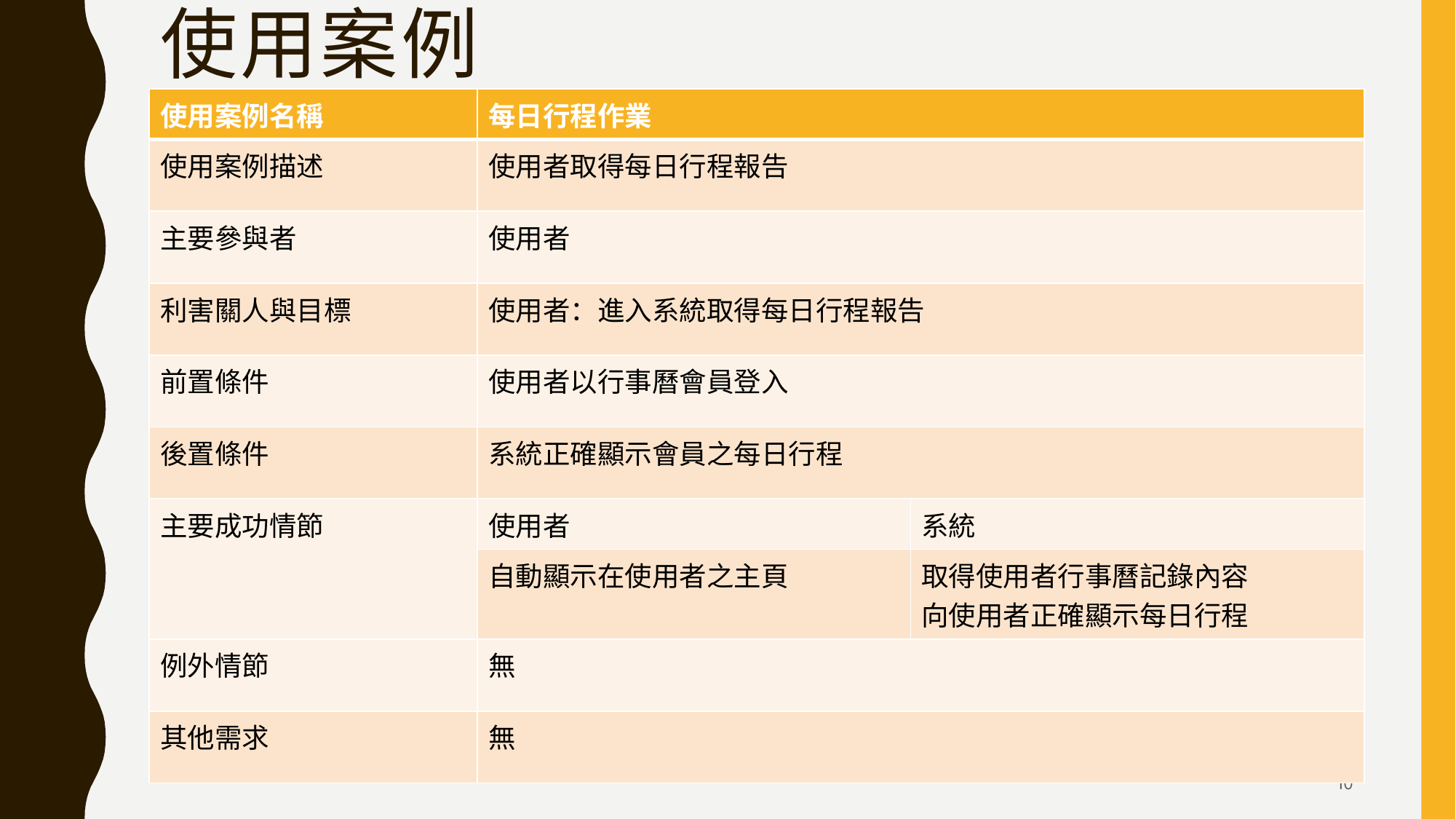

# 使用案例
| 使用案例名稱 | 每日行程作業 |  |
| --- | --- | --- |
| 使用案例描述 | 使用者取得每日行程報告 |  |
| 主要參與者 | 使用者 |  |
| 利害關人與目標 | 使用者：進入系統取得每日行程報告 |  |
| 前置條件 | 使用者以行事曆會員登入 |  |
| 後置條件 | 系統正確顯示會員之每日行程 |  |
| 主要成功情節 | 使用者 | 系統 |
|  | 自動顯示在使用者之主頁 | 取得使用者行事曆記錄內容 向使用者正確顯示每日行程 |
| 例外情節 | 無 |  |
| 其他需求 | 無 |  |
10